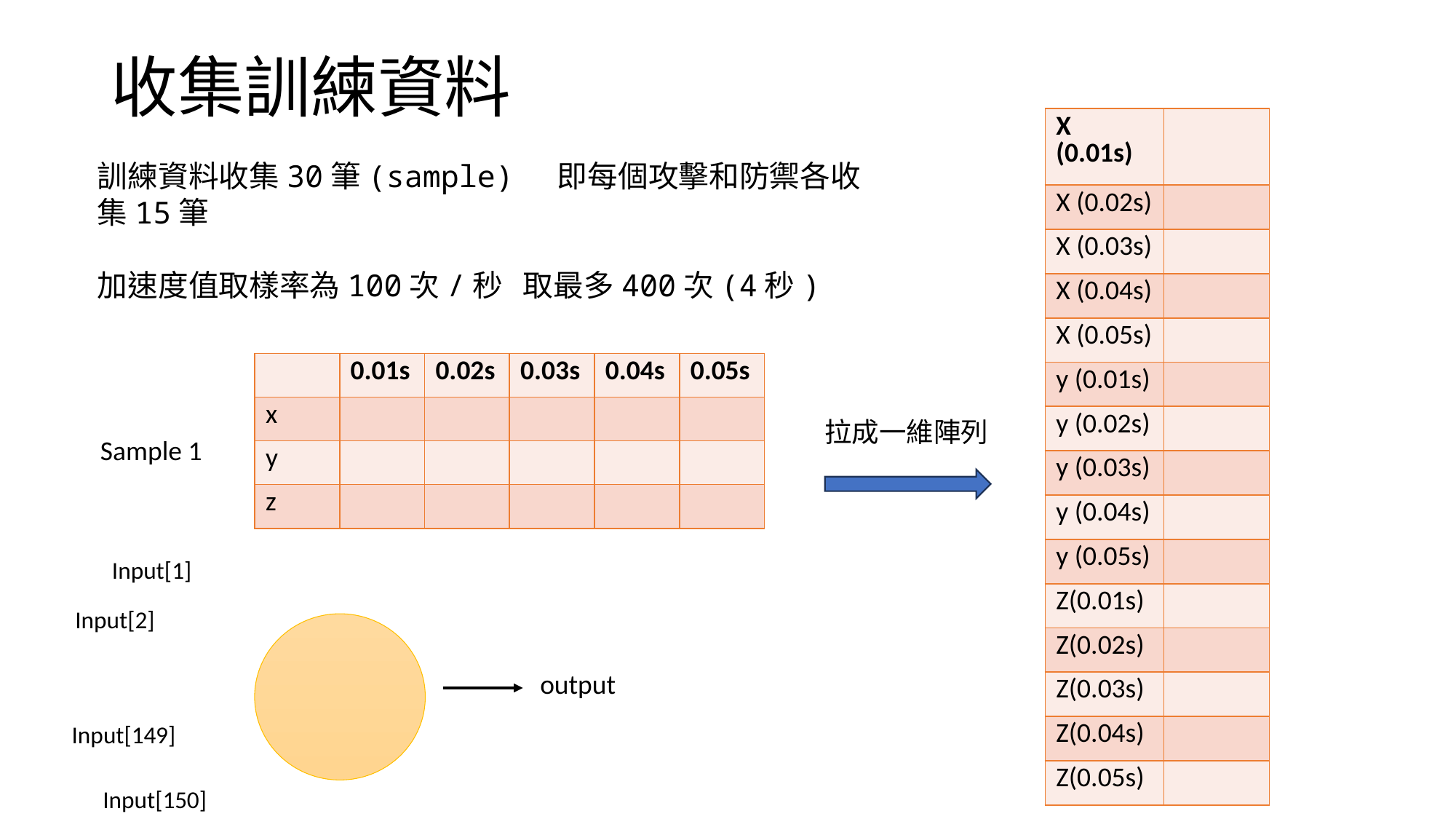

# 收集訓練資料
| X (0.01s) |  |
| --- | --- |
| X (0.02s) |  |
| X (0.03s) |  |
| X (0.04s) |  |
| X (0.05s) |  |
| y (0.01s) |  |
| y (0.02s) |  |
| y (0.03s) |  |
| y (0.04s) |  |
| y (0.05s) |  |
| Z(0.01s) |  |
| Z(0.02s) |  |
| Z(0.03s) |  |
| Z(0.04s) |  |
| Z(0.05s) |  |
訓練資料收集30筆(sample)  即每個攻擊和防禦各收集15筆

加速度值取樣率為100次/秒   取最多400次(4秒)
|  | 0.01s | 0.02s | 0.03s | 0.04s | 0.05s |
| --- | --- | --- | --- | --- | --- |
| x |  |  |  |  |  |
| y |  |  |  |  |  |
| z |  |  |  |  |  |
拉成一維陣列
Sample 1

Input[1]
Input[2]

output
Input[149]
Input[150]